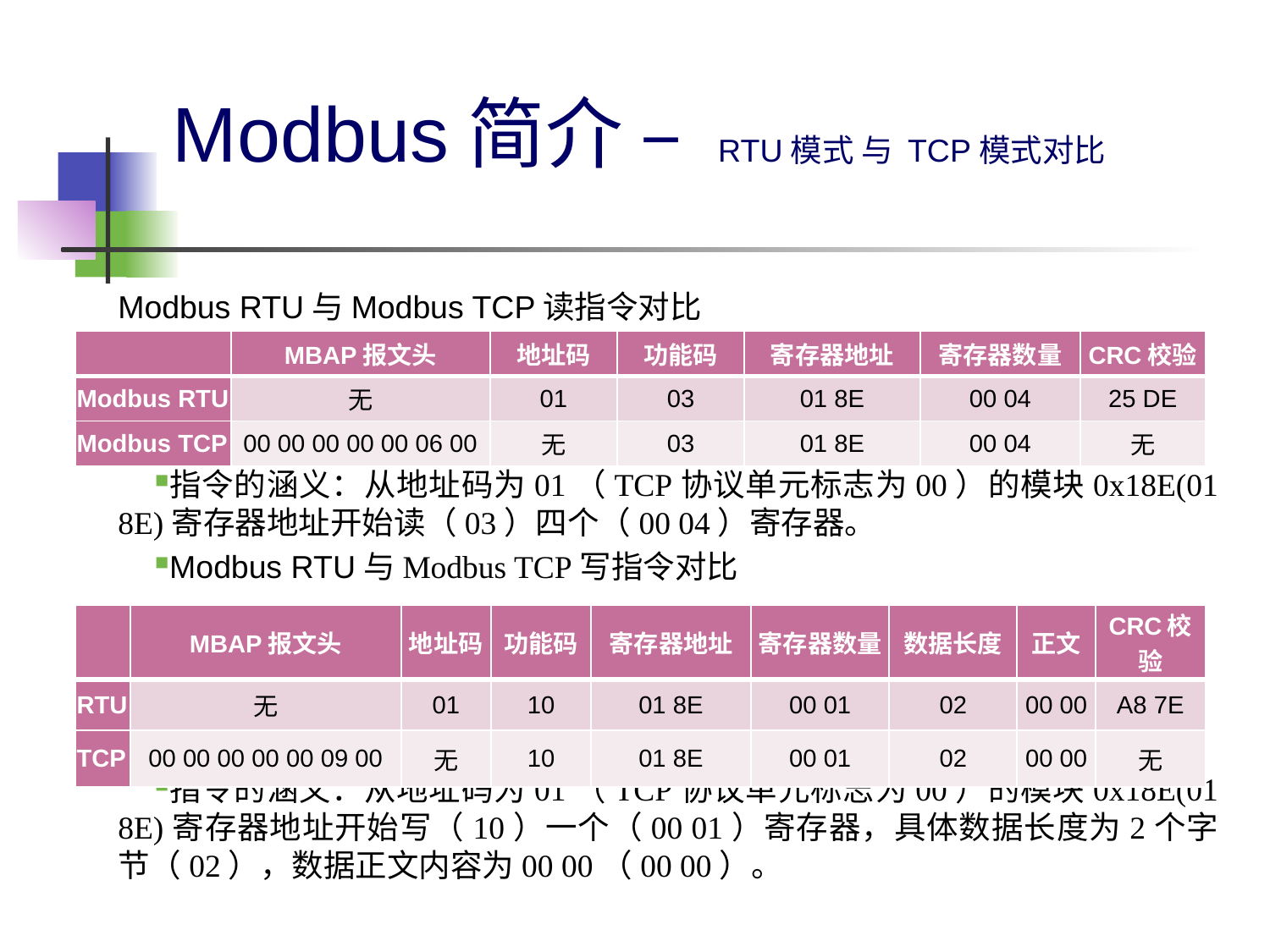

# Modbus简介 – RTU模式 与 TCP模式对比
Modbus RTU与Modbus TCP读指令对比

指令的涵义：从地址码为01（TCP协议单元标志为00）的模块0x18E(01 8E)寄存器地址开始读（03）四个（00 04）寄存器。
Modbus RTU与Modbus TCP写指令对比

指令的涵义：从地址码为01（TCP协议单元标志为00）的模块0x18E(01 8E)寄存器地址开始写（10）一个（00 01）寄存器，具体数据长度为2个字节（02），数据正文内容为00 00（00 00）。

|  | MBAP报文头 | 地址码 | 功能码 | 寄存器地址 | 寄存器数量 | CRC校验 |
| --- | --- | --- | --- | --- | --- | --- |
| Modbus RTU | 无 | 01 | 03 | 01 8E | 00 04 | 25 DE |
| Modbus TCP | 00 00 00 00 00 06 00 | 无 | 03 | 01 8E | 00 04 | 无 |
|  | MBAP报文头 | 地址码 | 功能码 | 寄存器地址 | 寄存器数量 | 数据长度 | 正文 | CRC校验 |
| --- | --- | --- | --- | --- | --- | --- | --- | --- |
| RTU | 无 | 01 | 10 | 01 8E | 00 01 | 02 | 00 00 | A8 7E |
| TCP | 00 00 00 00 00 09 00 | 无 | 10 | 01 8E | 00 01 | 02 | 00 00 | 无 |